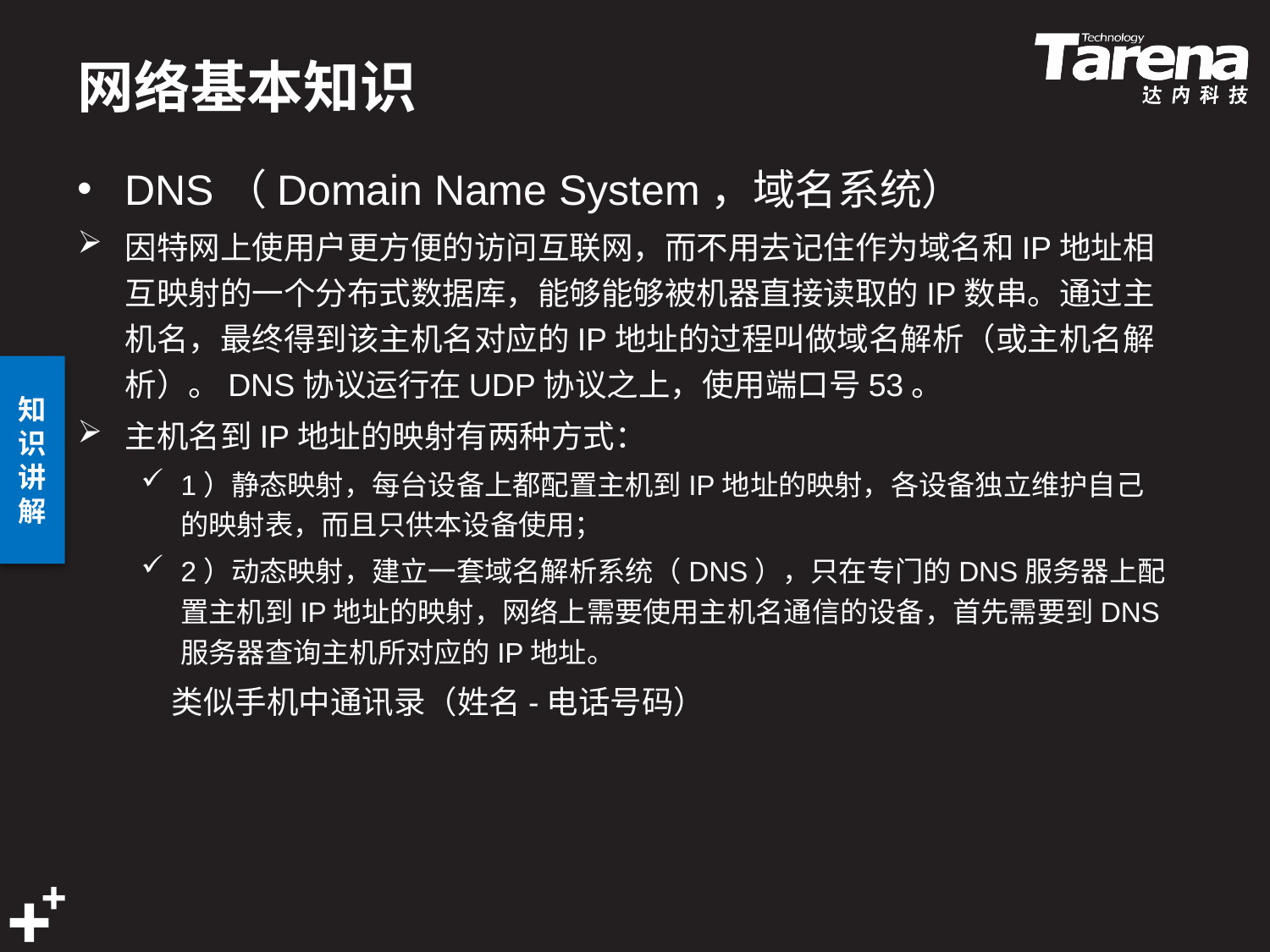

# 网络基本知识
DNS（Domain Name System，域名系统）
因特网上使用户更方便的访问互联网，而不用去记住作为域名和IP地址相互映射的一个分布式数据库，能够能够被机器直接读取的IP数串。通过主机名，最终得到该主机名对应的IP地址的过程叫做域名解析（或主机名解析）。DNS协议运行在UDP协议之上，使用端口号53。
主机名到IP地址的映射有两种方式：
1）静态映射，每台设备上都配置主机到IP地址的映射，各设备独立维护自己的映射表，而且只供本设备使用；
2）动态映射，建立一套域名解析系统（DNS），只在专门的DNS服务器上配置主机到IP地址的映射，网络上需要使用主机名通信的设备，首先需要到DNS服务器查询主机所对应的IP地址。
            类似手机中通讯录（姓名-电话号码）